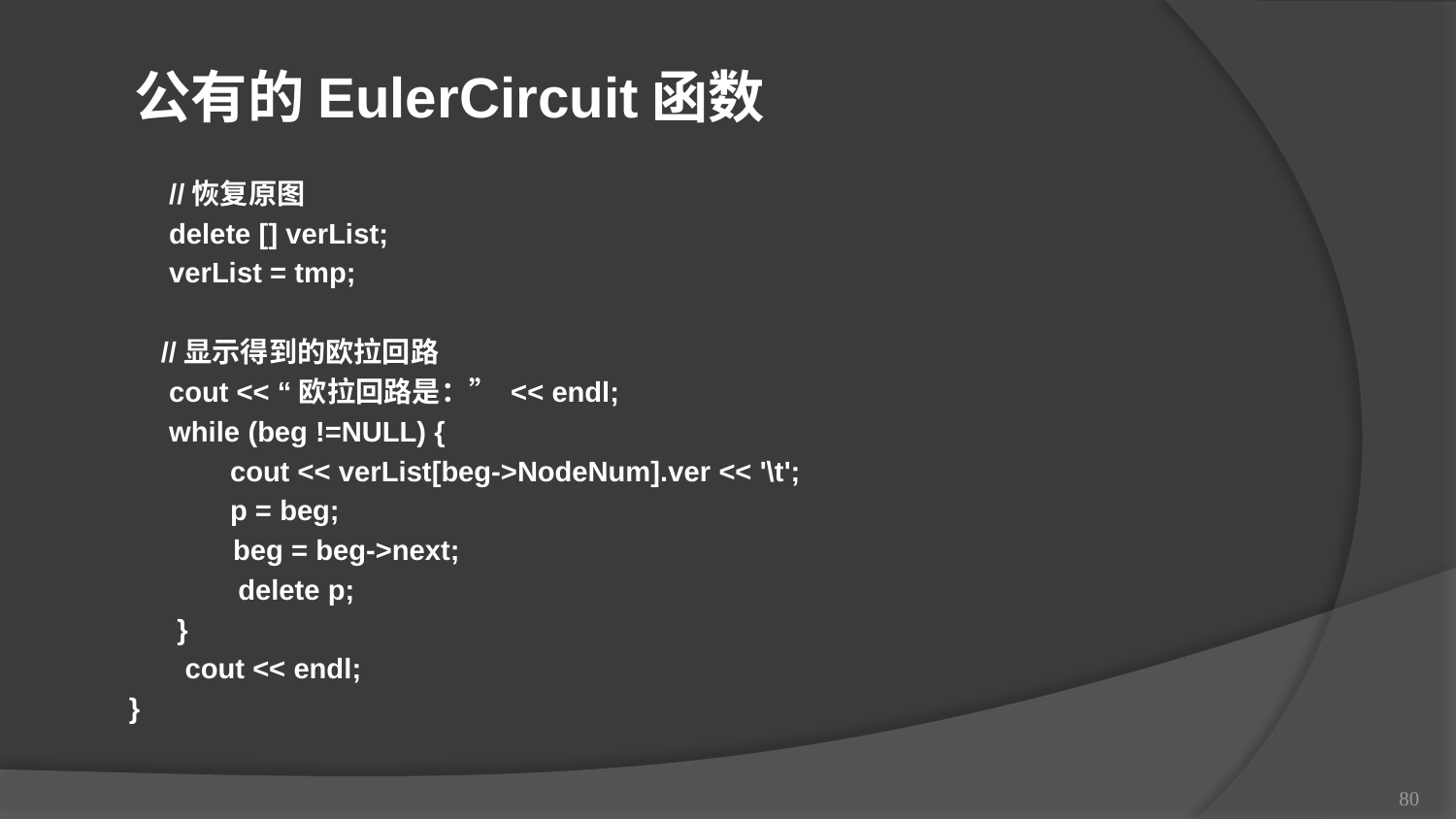

公有的EulerCircuit函数
     //恢复原图
     delete [] verList;
     verList = tmp;

    //显示得到的欧拉回路
     cout << “欧拉回路是：” << endl;
     while (beg !=NULL) {
	     cout << verList[beg->NodeNum].ver << '\t';
	     p = beg;
             beg = beg->next;
	      delete p;
      }
       cout << endl;
}
80